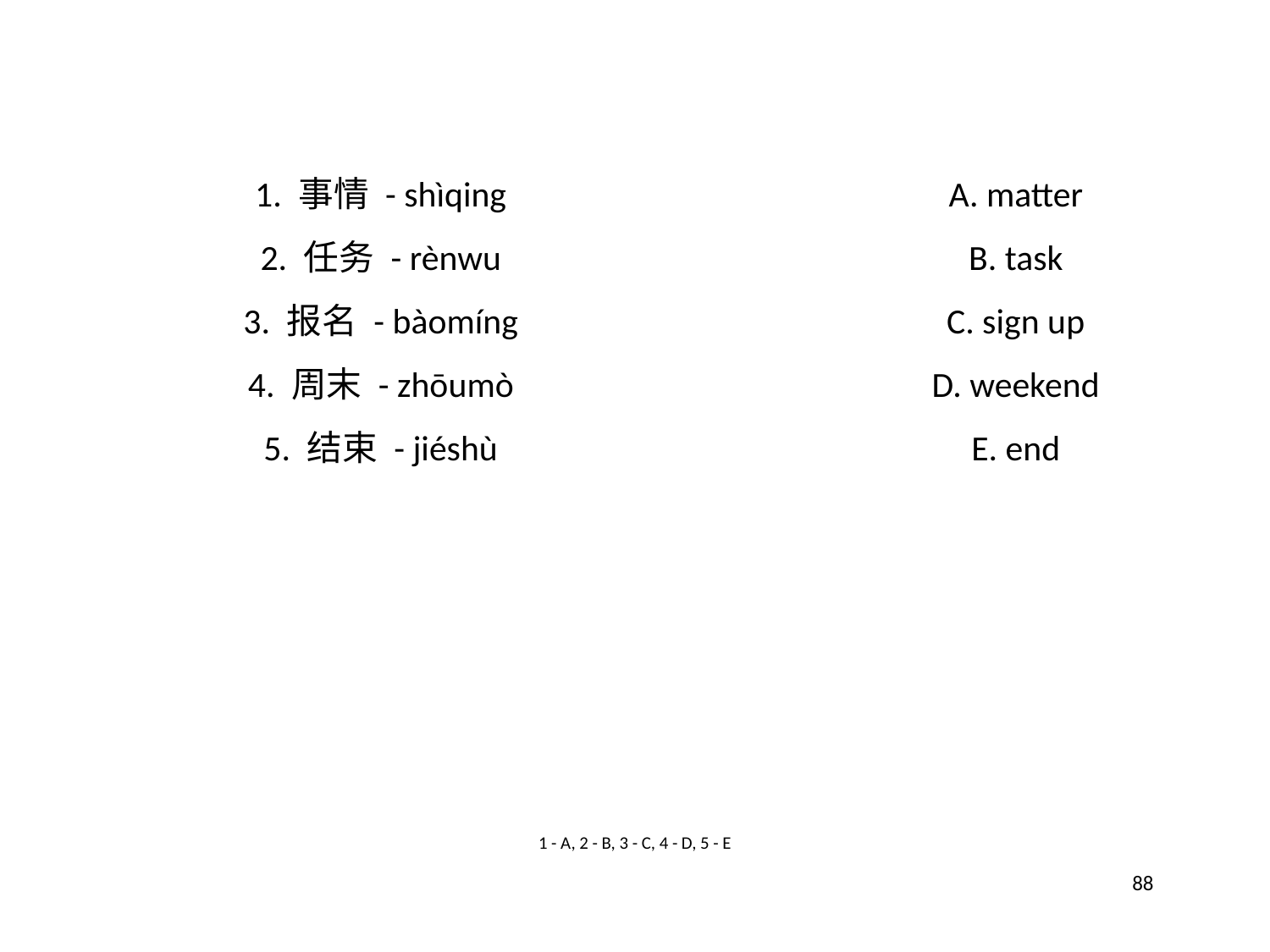

1. 事情 - shìqing

A. matter

2. 任务 - rènwu

B. task

3. 报名 - bàomíng

C. sign up

4. 周末 - zhōumò

D. weekend

5. 结束 - jiéshù

E. end
1 - A, 2 - B, 3 - C, 4 - D, 5 - E

88